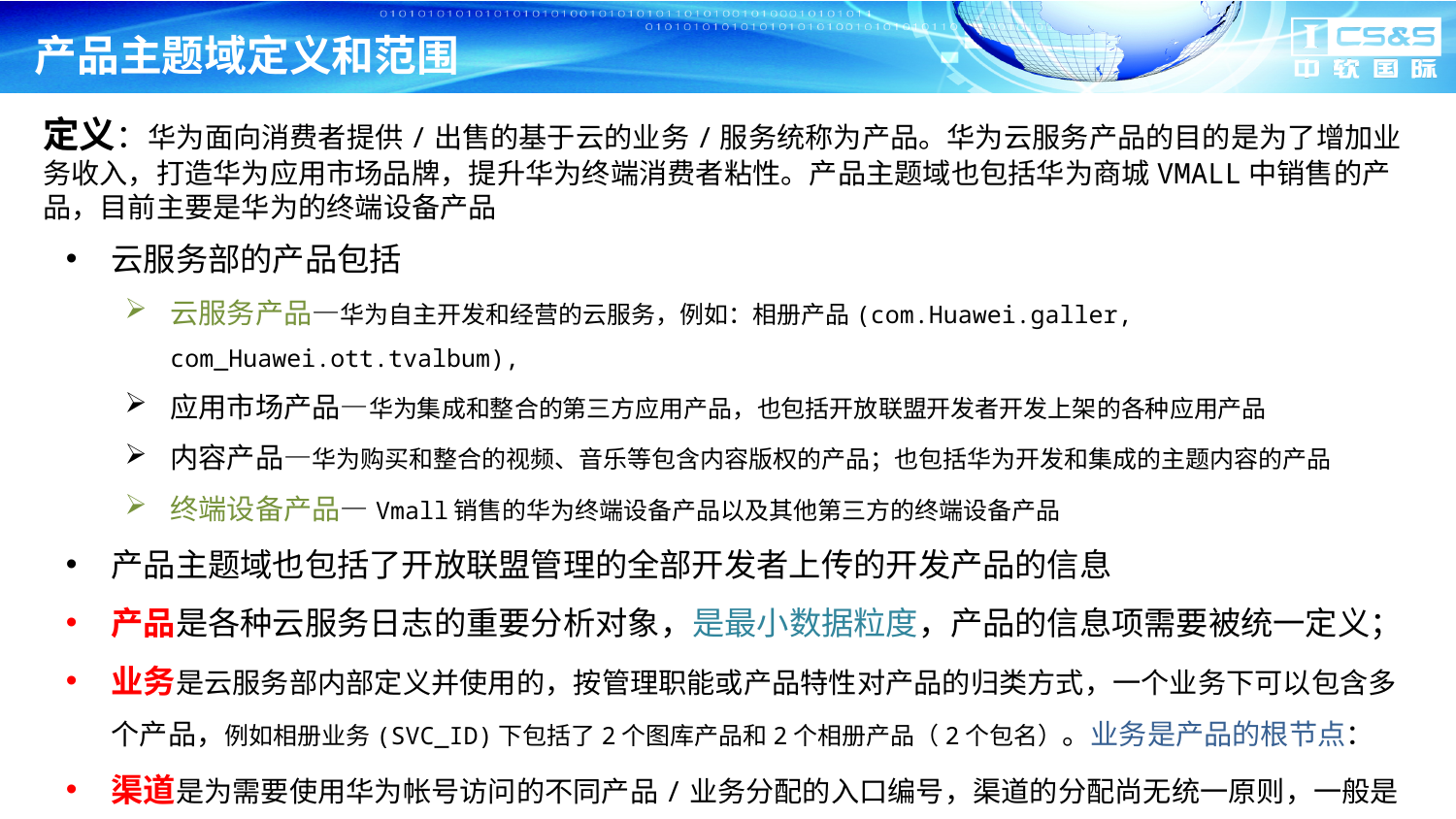

# 产品主题域定义和范围
定义：华为面向消费者提供/出售的基于云的业务/服务统称为产品。华为云服务产品的目的是为了增加业务收入，打造华为应用市场品牌，提升华为终端消费者粘性。产品主题域也包括华为商城VMALL中销售的产品，目前主要是华为的终端设备产品
云服务部的产品包括
云服务产品—华为自主开发和经营的云服务，例如：相册产品(com.Huawei.galler, com_Huawei.ott.tvalbum),
应用市场产品—华为集成和整合的第三方应用产品，也包括开放联盟开发者开发上架的各种应用产品
内容产品—华为购买和整合的视频、音乐等包含内容版权的产品；也包括华为开发和集成的主题内容的产品
终端设备产品—Vmall销售的华为终端设备产品以及其他第三方的终端设备产品
产品主题域也包括了开放联盟管理的全部开发者上传的开发产品的信息
产品是各种云服务日志的重要分析对象，是最小数据粒度，产品的信息项需要被统一定义；
业务是云服务部内部定义并使用的，按管理职能或产品特性对产品的归类方式，一个业务下可以包含多个产品，例如相册业务(SVC_ID)下包括了2个图库产品和2个相册产品（2个包名）。业务是产品的根节点：
渠道是为需要使用华为帐号访问的不同产品/业务分配的入口编号，渠道的分配尚无统一原则，一般是基于产品分配渠道，但是也存在同一个产品也可以对应多个渠道号（VMALL商城有客户端和海外客户端不同渠道）